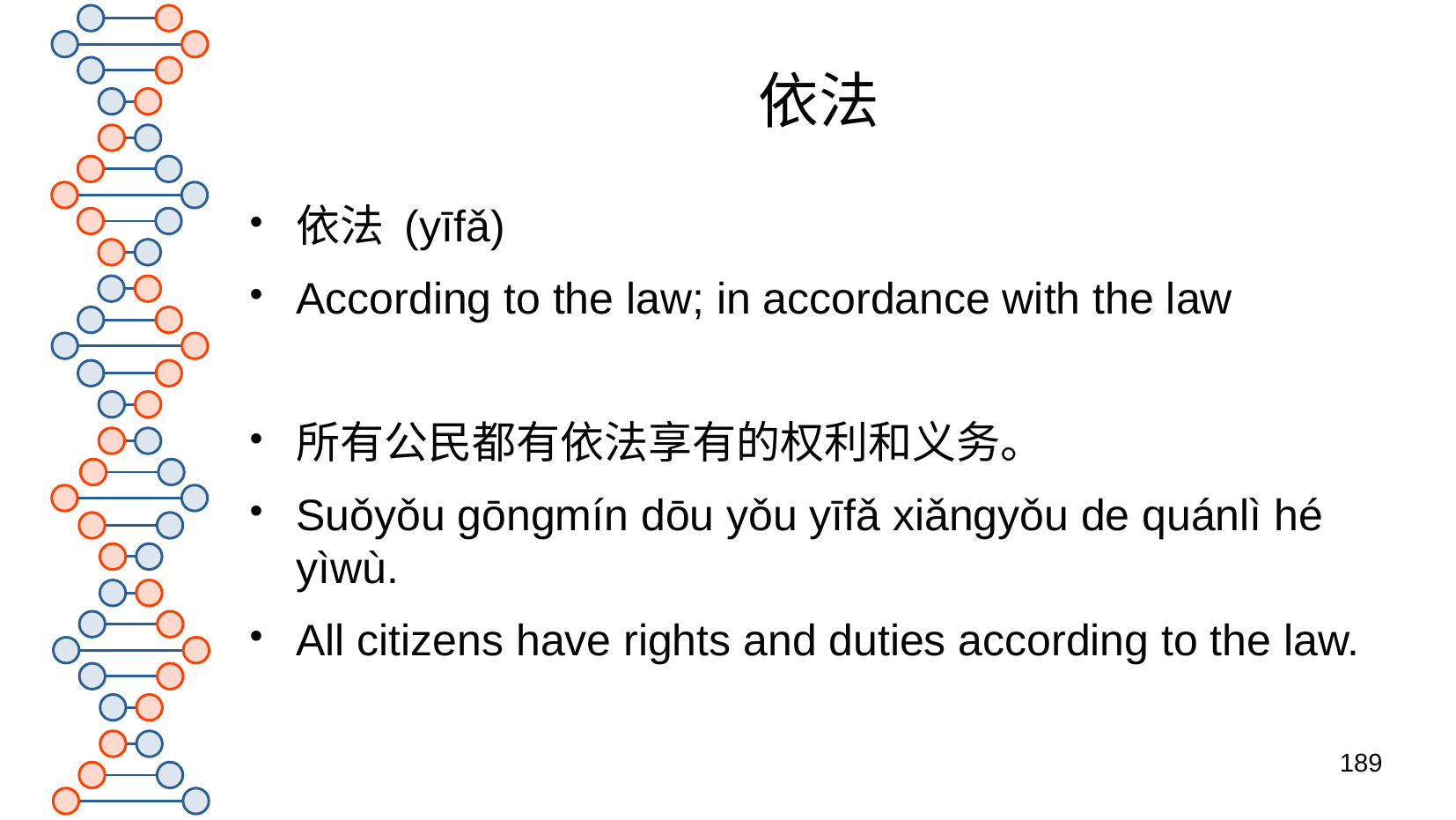

# 依法
依法 (yīfǎ)
According to the law; in accordance with the law

所有公民都有依法享有的权利和义务。
Suǒyǒu gōngmín dōu yǒu yīfǎ xiǎngyǒu de quánlì hé yìwù.
All citizens have rights and duties according to the law.

189